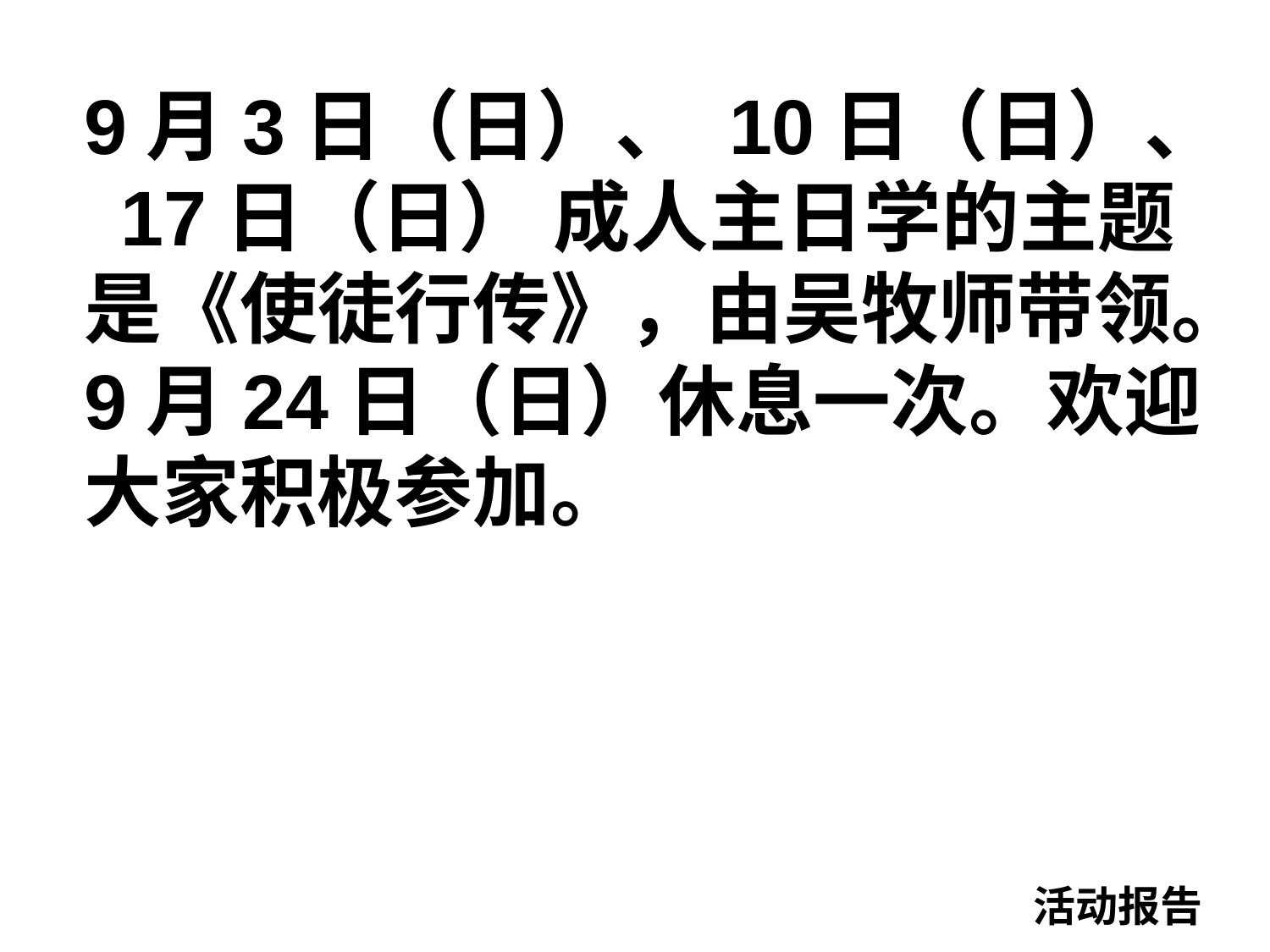

9月3日（日）、 10日（日）、 17日（日） 成人主日学的主题是《使徒行传》，由吴牧师带领。9月24日（日）休息一次。欢迎大家积极参加。
活动报告